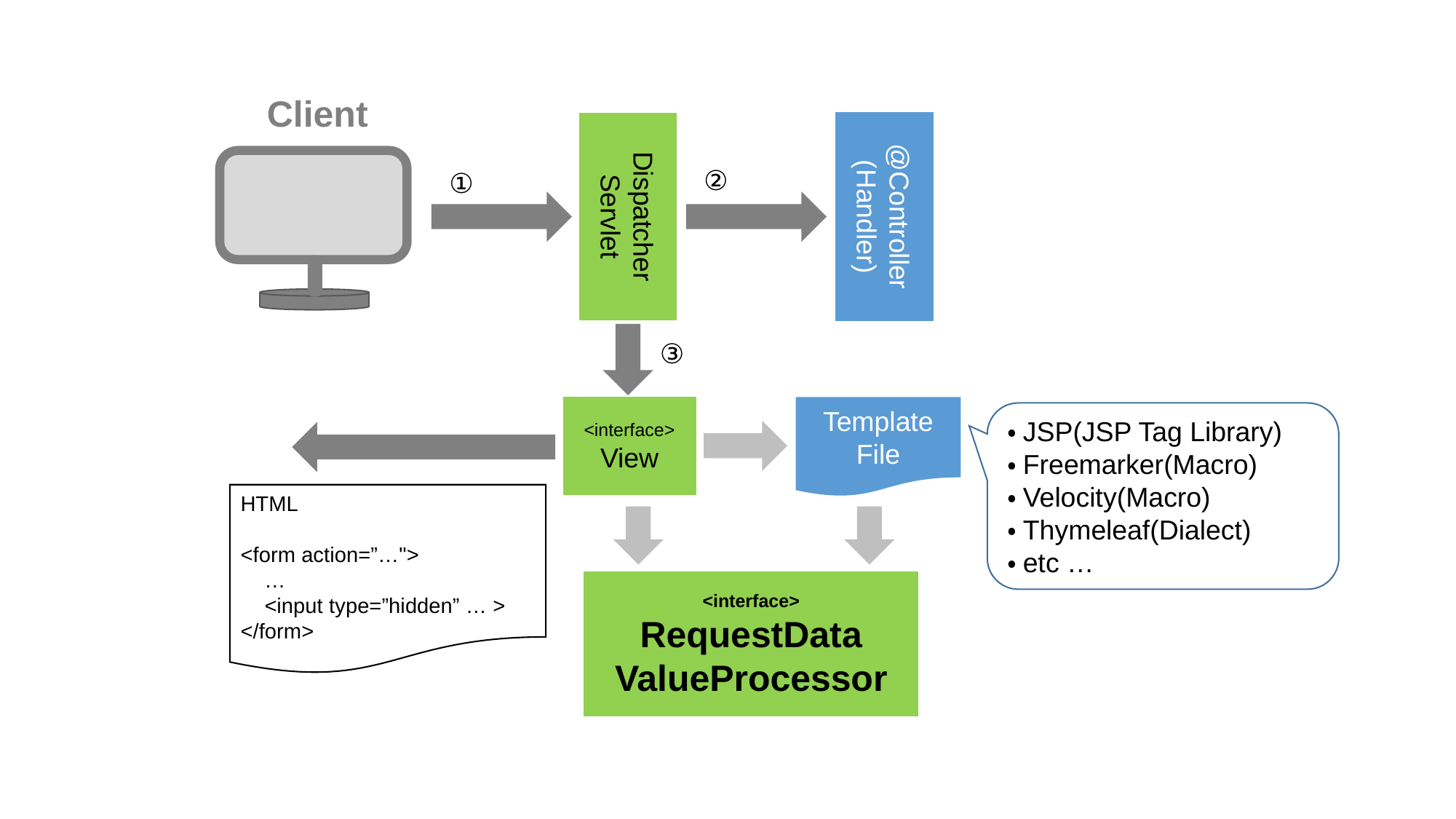

Client
Dispatcher
Servlet

②
①
@Controller
(Handler)

③

<interface>
View
Template
File
・JSP(JSP Tag Library)
・Freemarker(Macro)
・Velocity(Macro)
・Thymeleaf(Dialect)
・etc …

<interface>
RequestData
ValueProcessor
HTML

<form action=”…">
    …
    <input type=”hidden” … >
</form>